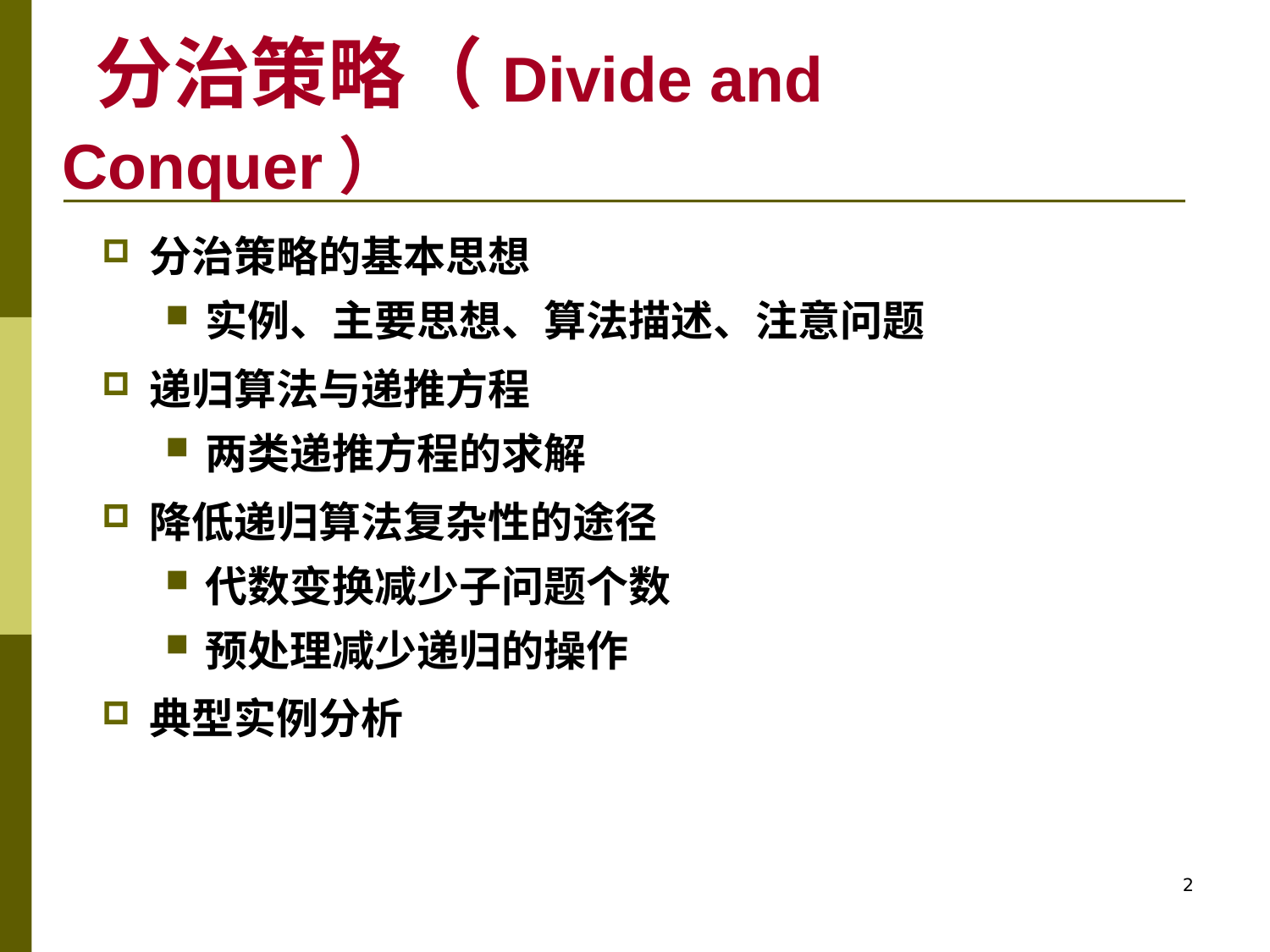

# 分治策略（Divide and Conquer）
分治策略的基本思想
实例、主要思想、算法描述、注意问题
递归算法与递推方程
两类递推方程的求解
降低递归算法复杂性的途径
代数变换减少子问题个数
预处理减少递归的操作
典型实例分析

2